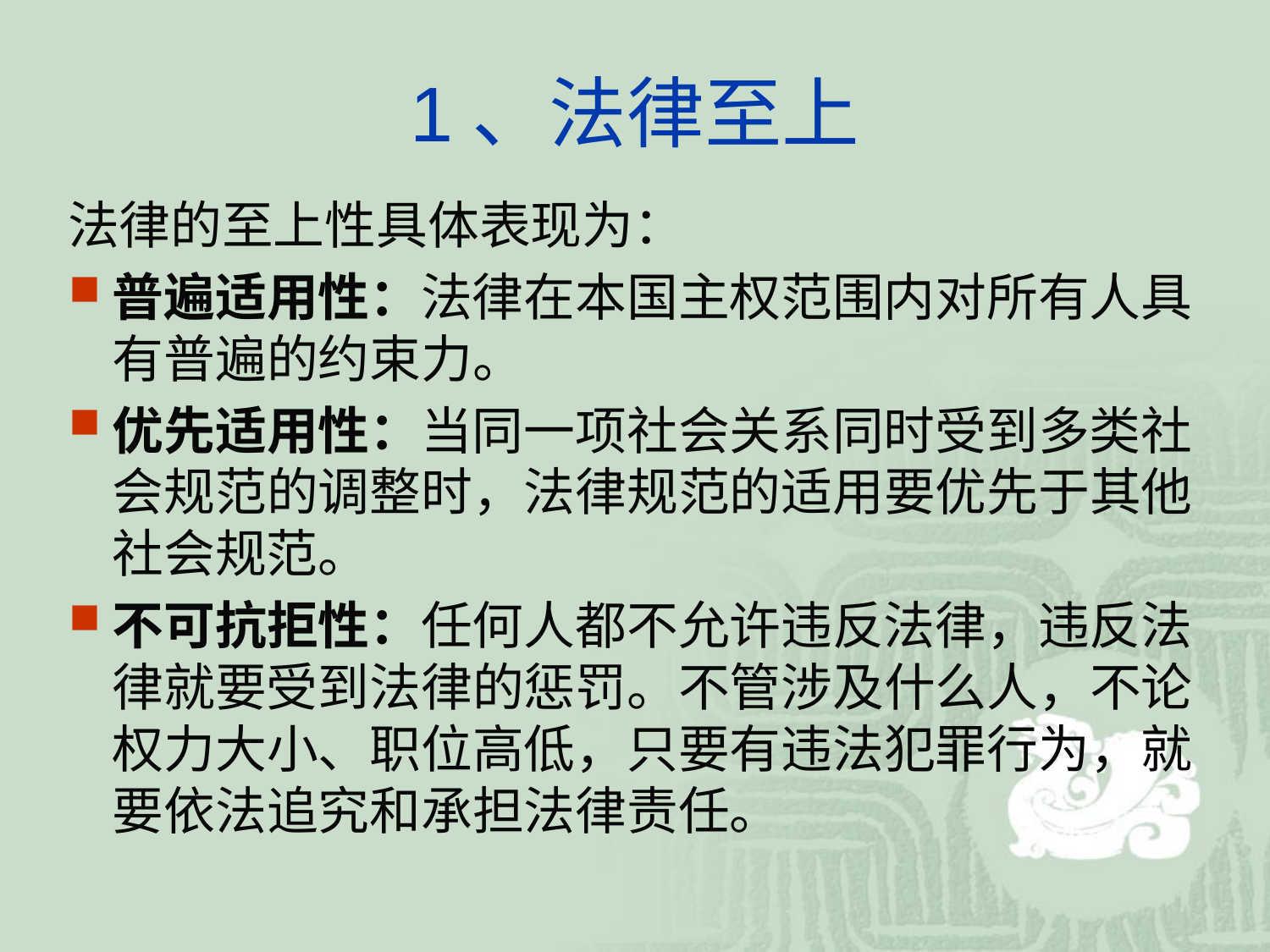

# 1、法律至上
法律的至上性具体表现为：
普遍适用性：法律在本国主权范围内对所有人具有普遍的约束力。
优先适用性：当同一项社会关系同时受到多类社会规范的调整时，法律规范的适用要优先于其他社会规范。
不可抗拒性：任何人都不允许违反法律，违反法律就要受到法律的惩罚。不管涉及什么人，不论权力大小、职位高低，只要有违法犯罪行为，就要依法追究和承担法律责任。